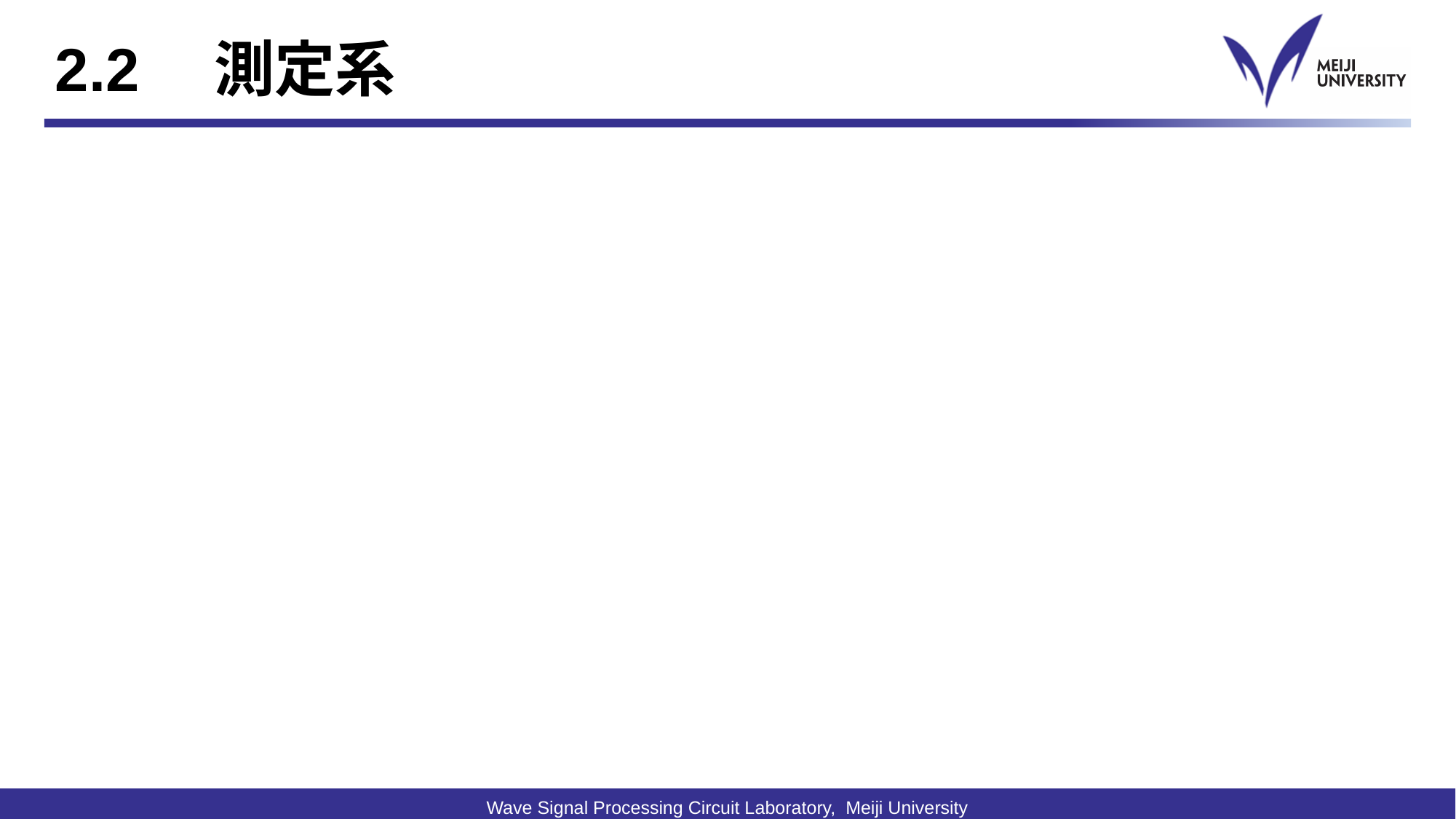

# 2.2　測定系
Wave Signal Processing Circuit Laboratory,  Meiji University